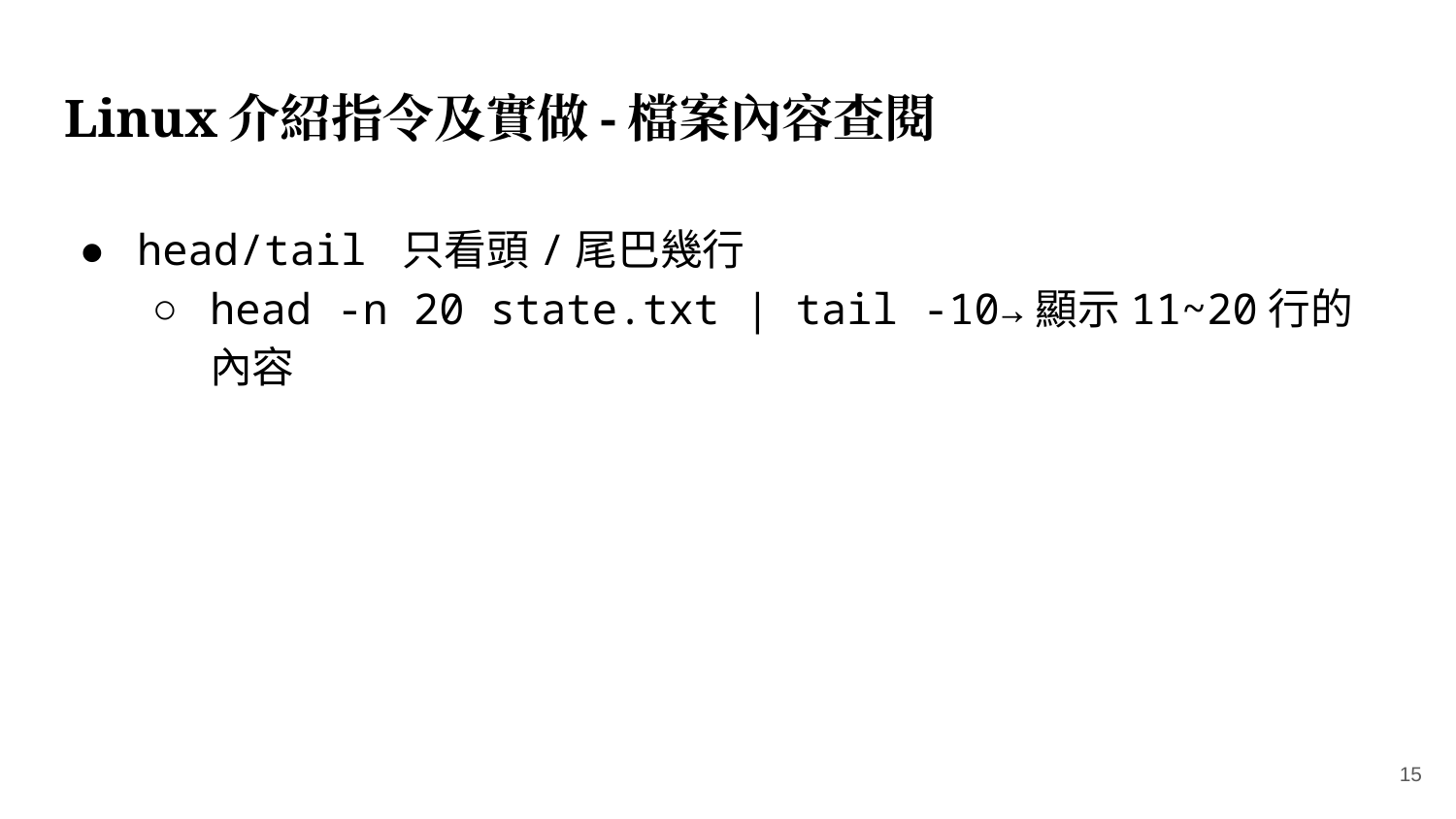

# Linux介紹指令及實做-檔案內容查閱

head/tail 只看頭/尾巴幾行
head -n 20 state.txt | tail -10→顯示11~20行的內容
15